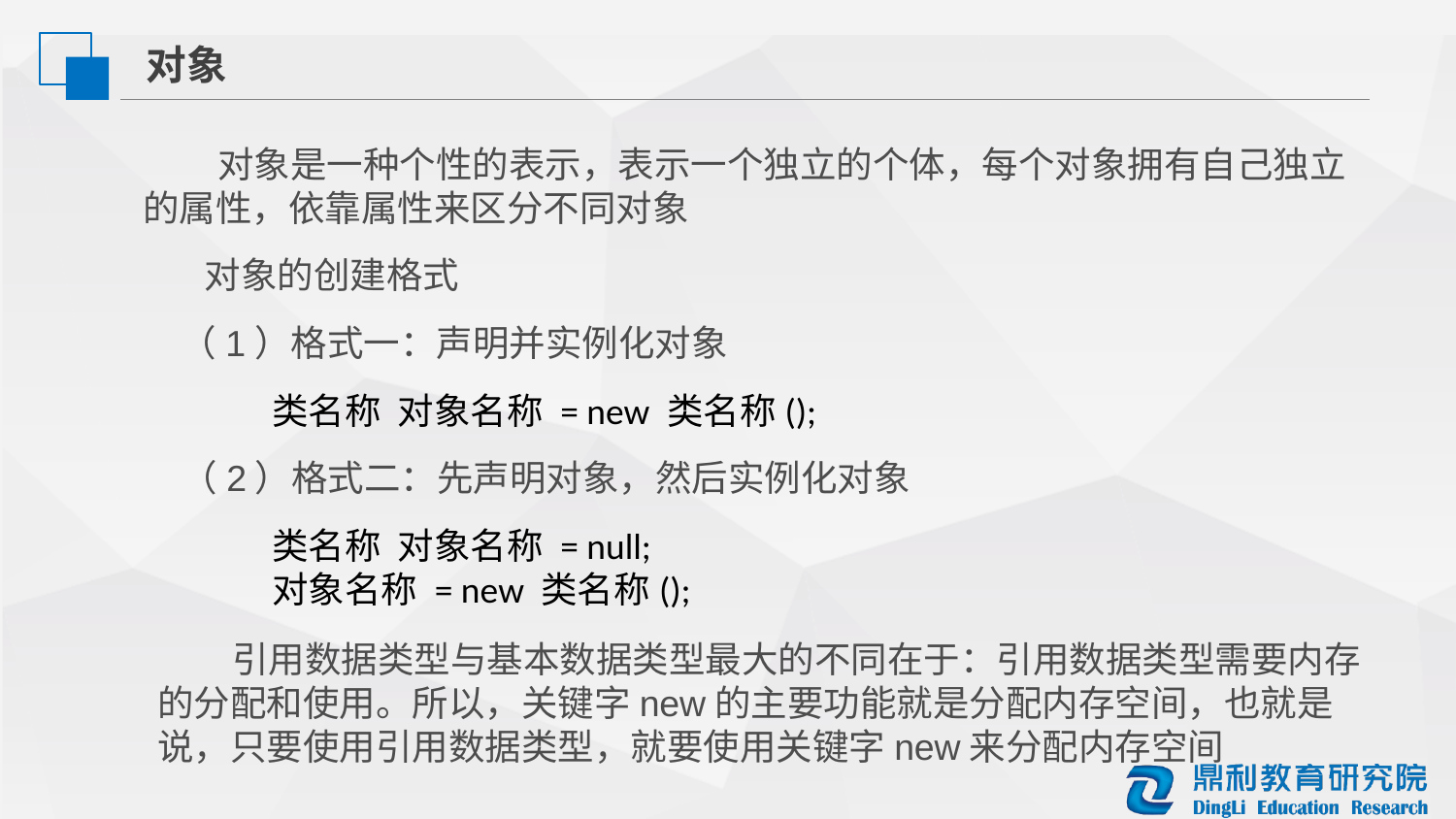

对象
        对象是一种个性的表示，表示一个独立的个体，每个对象拥有自己独立的属性，依靠属性来区分不同对象
对象的创建格式
（1）格式一：声明并实例化对象
类名称  对象名称 = new 类名称();
（2）格式二：先声明对象，然后实例化对象
类名称  对象名称 = null;
对象名称 = new 类名称();
        引用数据类型与基本数据类型最大的不同在于：引用数据类型需要内存的分配和使用。所以，关键字new的主要功能就是分配内存空间，也就是说，只要使用引用数据类型，就要使用关键字new来分配内存空间